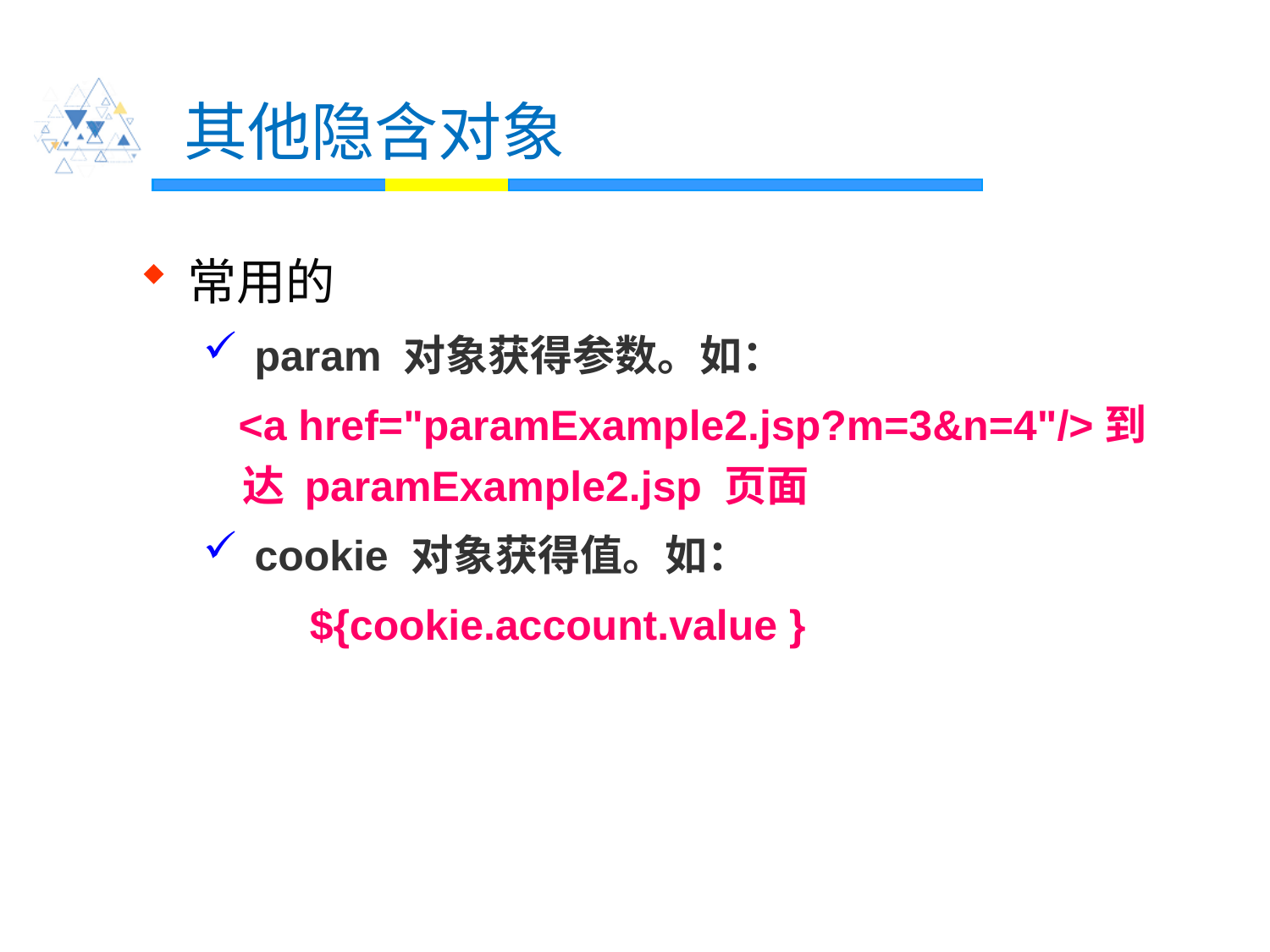

# 其他隐含对象
常用的
 param 对象获得参数。如：
   <a href="paramExample2.jsp?m=3&n=4"/>到达 paramExample2.jsp 页面
 cookie 对象获得值。如：
         ${cookie.account.value }